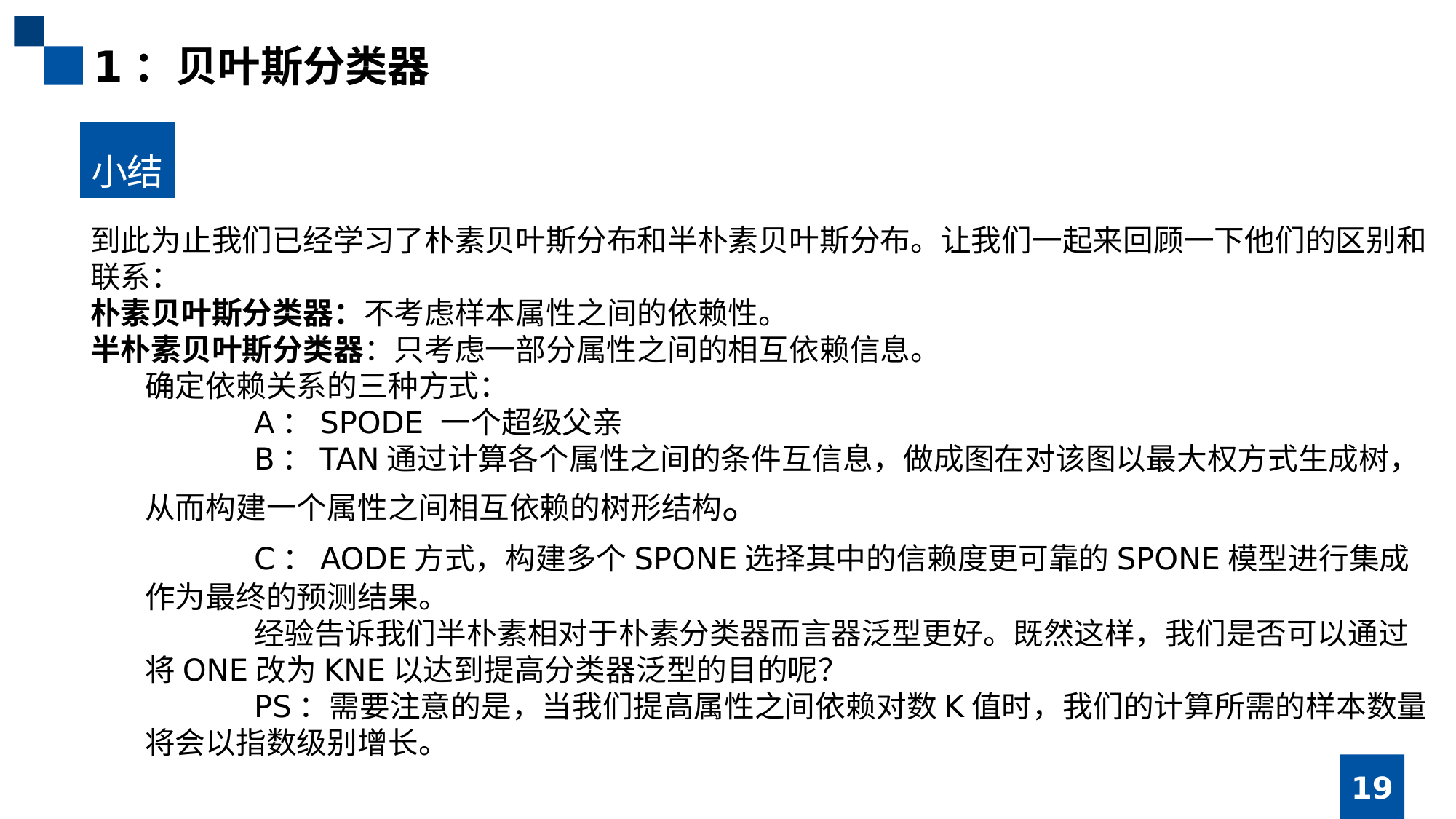

1：贝叶斯分类器
小结
到此为止我们已经学习了朴素贝叶斯分布和半朴素贝叶斯分布。让我们一起来回顾一下他们的区别和联系：
朴素贝叶斯分类器：不考虑样本属性之间的依赖性。
半朴素贝叶斯分类器：只考虑一部分属性之间的相互依赖信息。
确定依赖关系的三种方式：
	A：SPODE 一个超级父亲
	B：TAN通过计算各个属性之间的条件互信息，做成图在对该图以最大权方式生成树，从而构建一个属性之间相互依赖的树形结构。
	C：AODE方式，构建多个SPONE选择其中的信赖度更可靠的SPONE模型进行集成作为最终的预测结果。
	经验告诉我们半朴素相对于朴素分类器而言器泛型更好。既然这样，我们是否可以通过将ONE改为KNE以达到提高分类器泛型的目的呢？
	PS：需要注意的是，当我们提高属性之间依赖对数K值时，我们的计算所需的样本数量将会以指数级别增长。

19